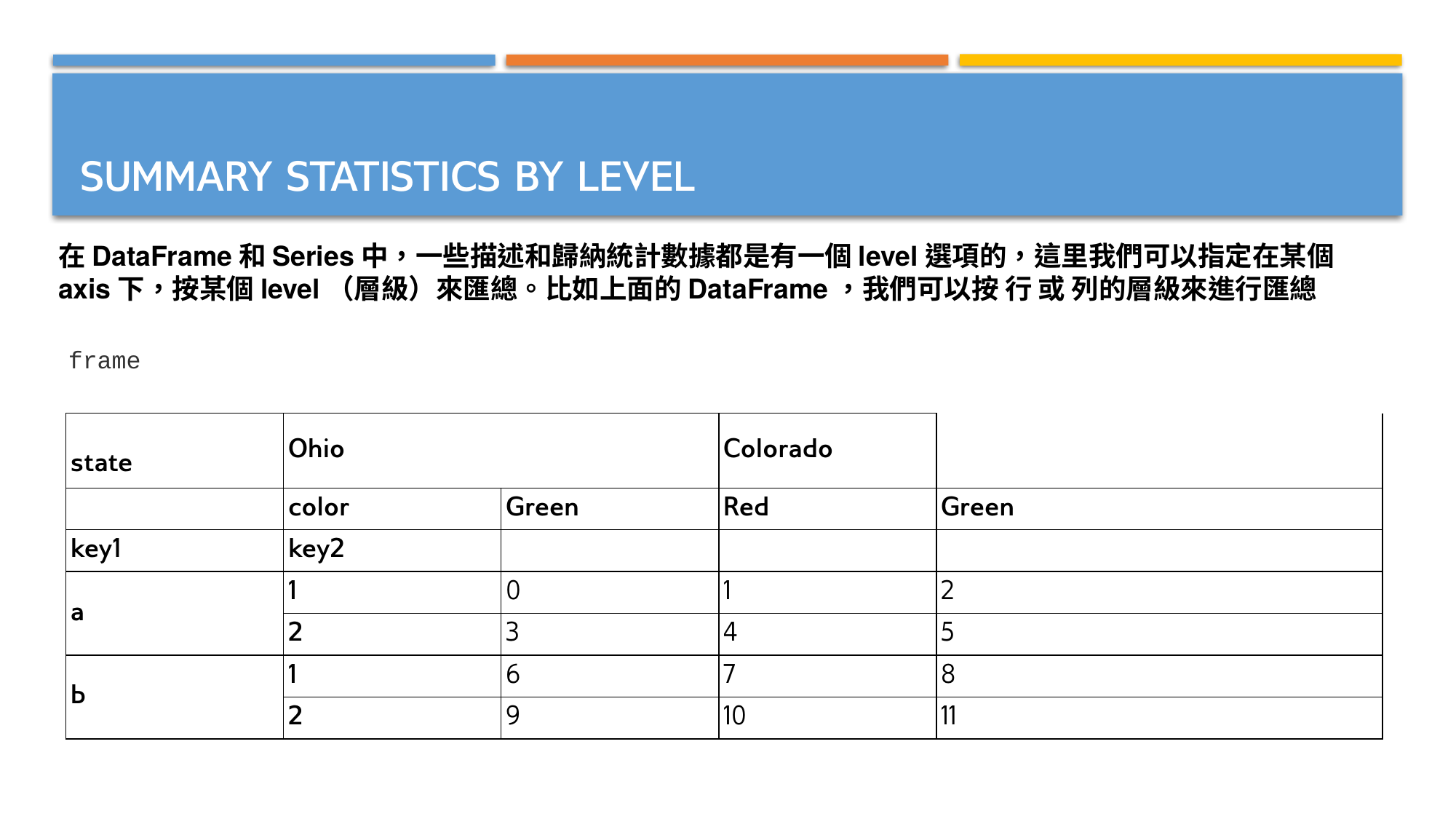

# Summary Statistics by Level
在DataFrame和Series中，一些描述和歸納統計數據都是有一個level選項的，這里我們可以指定在某個axis下，按某個level（層級）來匯總。比如上面的DataFrame，我們可以按 行 或 列的層級來進行匯總
frame
| state | Ohio |  | Colorado |  |
| --- | --- | --- | --- | --- |
|  | color | Green | Red | Green |
| key1 | key2 |  |  |  |
| a | 1 | 0 | 1 | 2 |
|  | 2 | 3 | 4 | 5 |
| b | 1 | 6 | 7 | 8 |
|  | 2 | 9 | 10 | 11 |